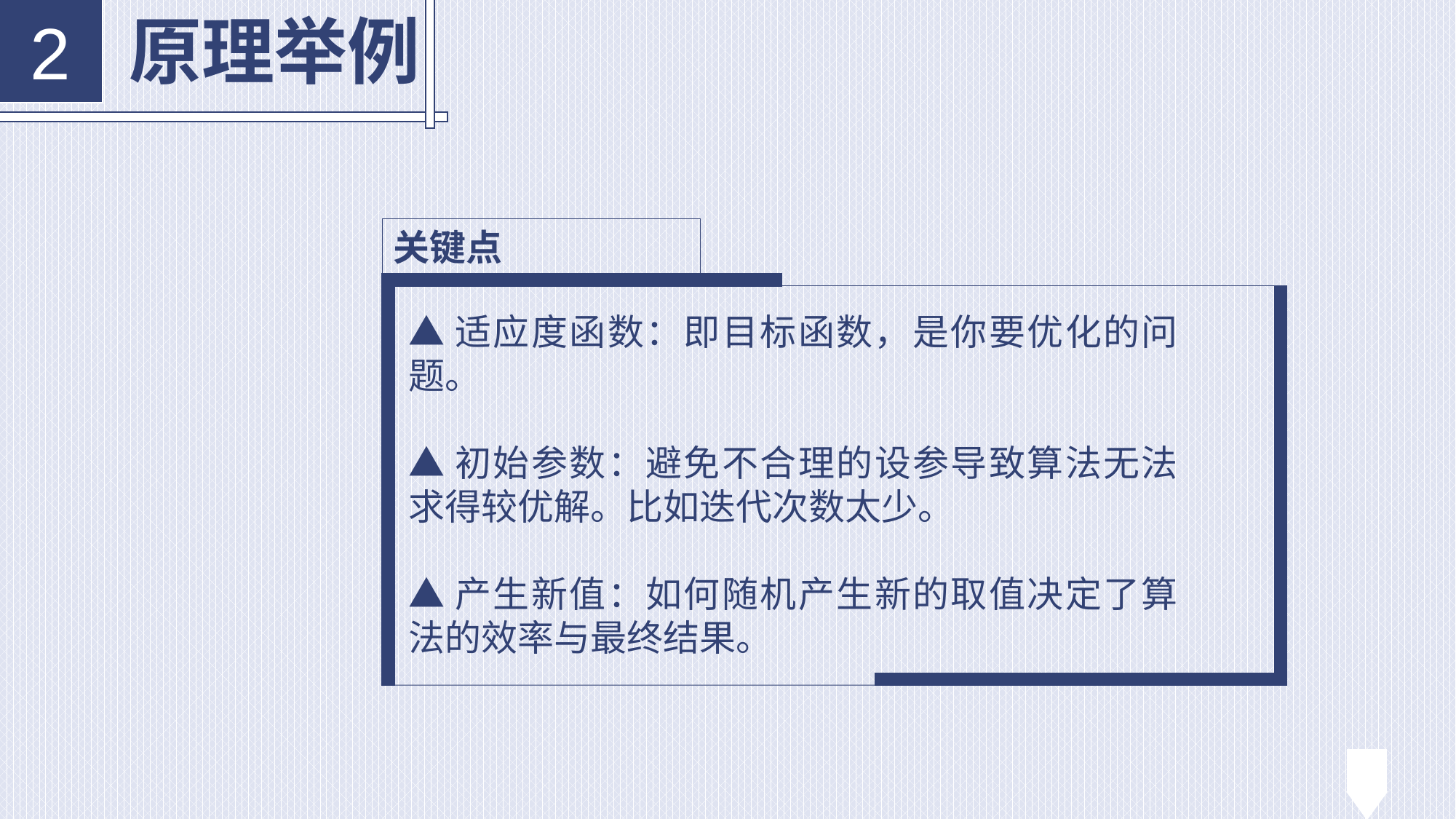

原理举例

2

关键点

▲适应度函数：即目标函数，是你要优化的问题。

▲初始参数：避免不合理的设参导致算法无法求得较优解。比如迭代次数太少。

▲产生新值：如何随机产生新的取值决定了算法的效率与最终结果。

16